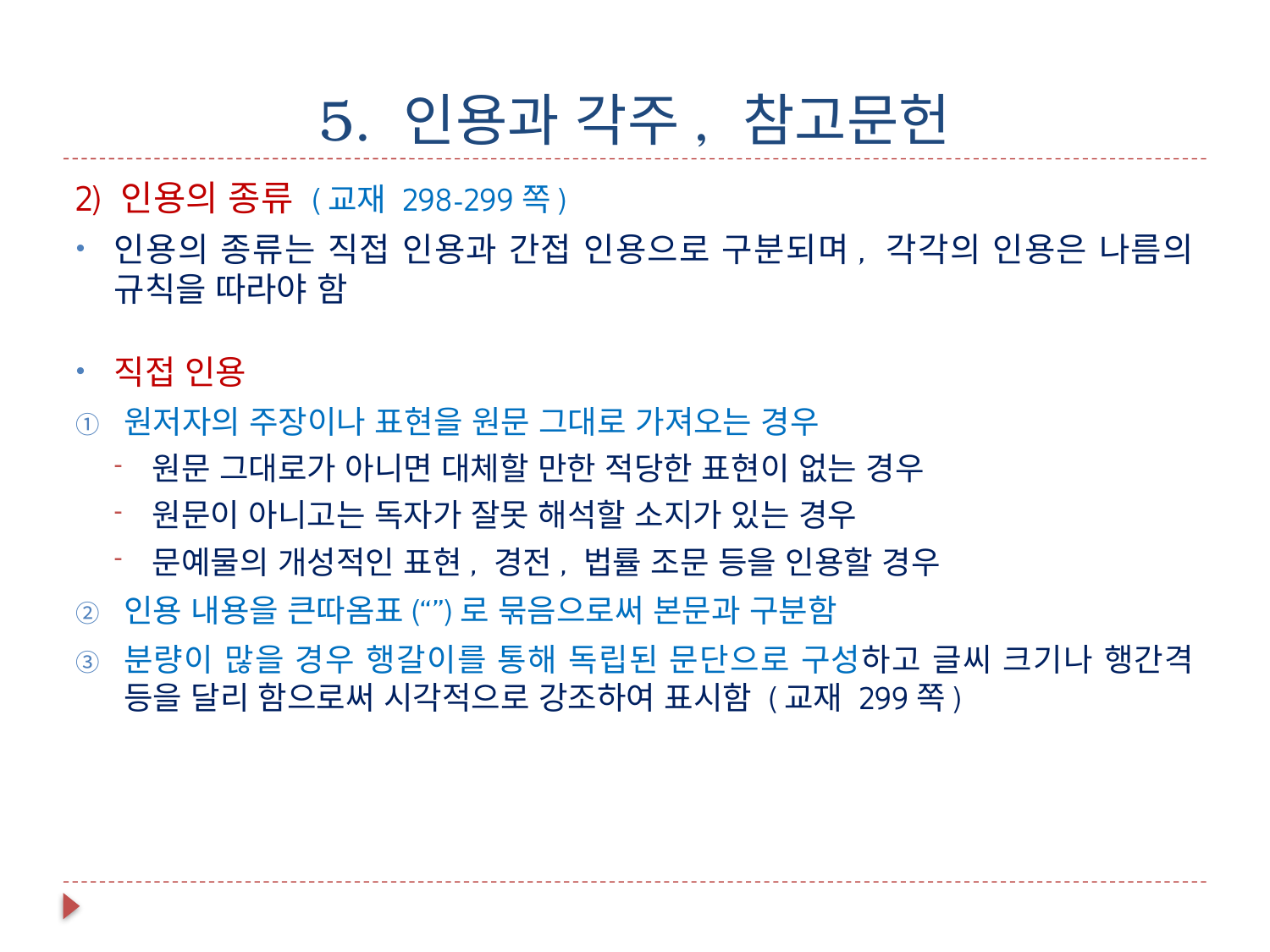

# 5. 인용과 각주, 참고문헌
2) 인용의 종류 (교재 298-299쪽)
인용의 종류는 직접 인용과 간접 인용으로 구분되며, 각각의 인용은 나름의 규칙을 따라야 함

직접 인용
원저자의 주장이나 표현을 원문 그대로 가져오는 경우
원문 그대로가 아니면 대체할 만한 적당한 표현이 없는 경우
원문이 아니고는 독자가 잘못 해석할 소지가 있는 경우
문예물의 개성적인 표현, 경전, 법률 조문 등을 인용할 경우
인용 내용을 큰따옴표(“”)로 묶음으로써 본문과 구분함
분량이 많을 경우 행갈이를 통해 독립된 문단으로 구성하고 글씨 크기나 행간격 등을 달리 함으로써 시각적으로 강조하여 표시함 (교재 299쪽)